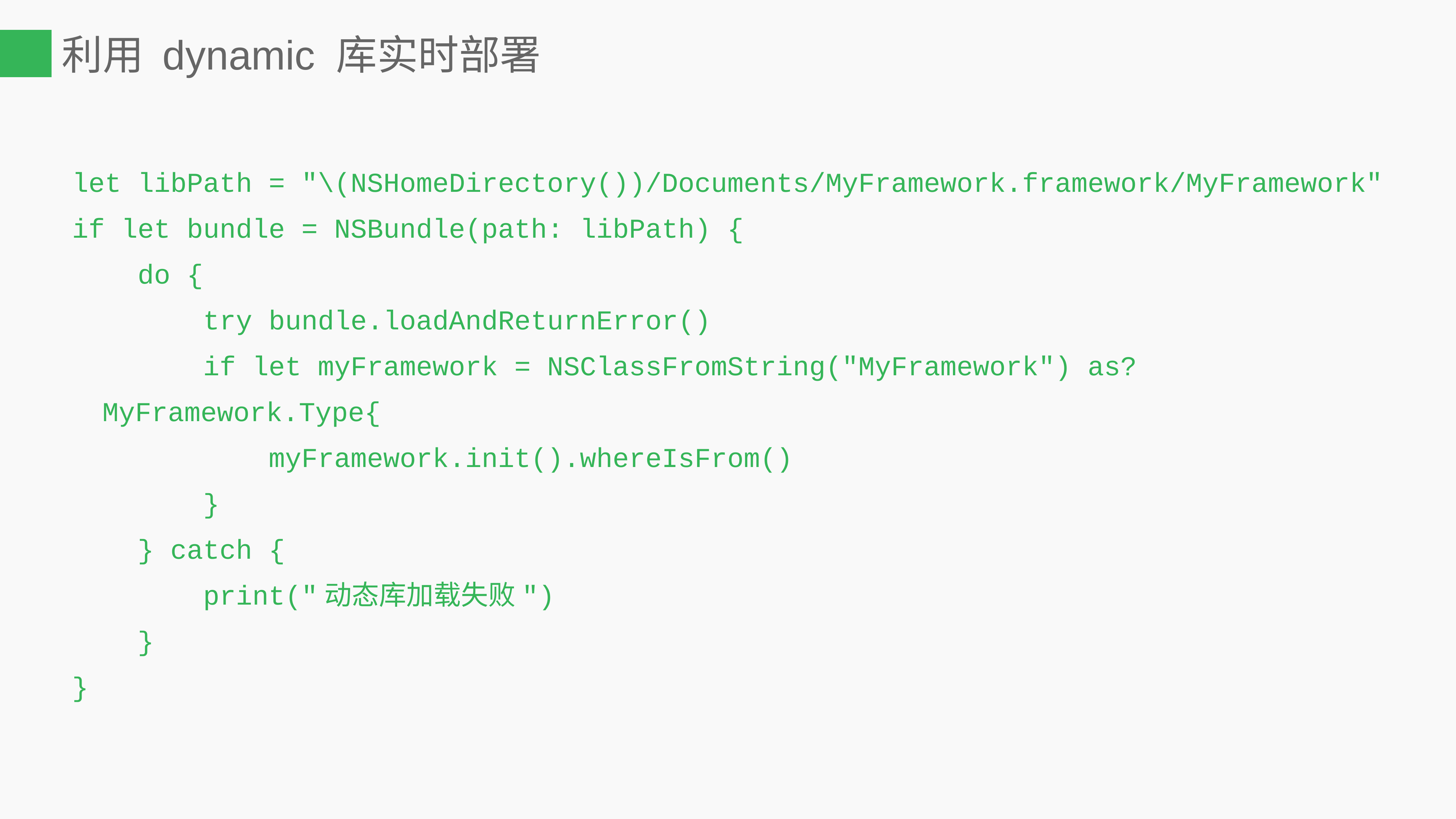

# 利用 dynamic 库实时部署
let libPath = "\(NSHomeDirectory())/Documents/MyFramework.framework/MyFramework"
if let bundle = NSBundle(path: libPath) {
    do {
        try bundle.loadAndReturnError()
        if let myFramework = NSClassFromString("MyFramework") as? MyFramework.Type{
            myFramework.init().whereIsFrom()
        }
    } catch {
        print("动态库加载失败")
    }
}